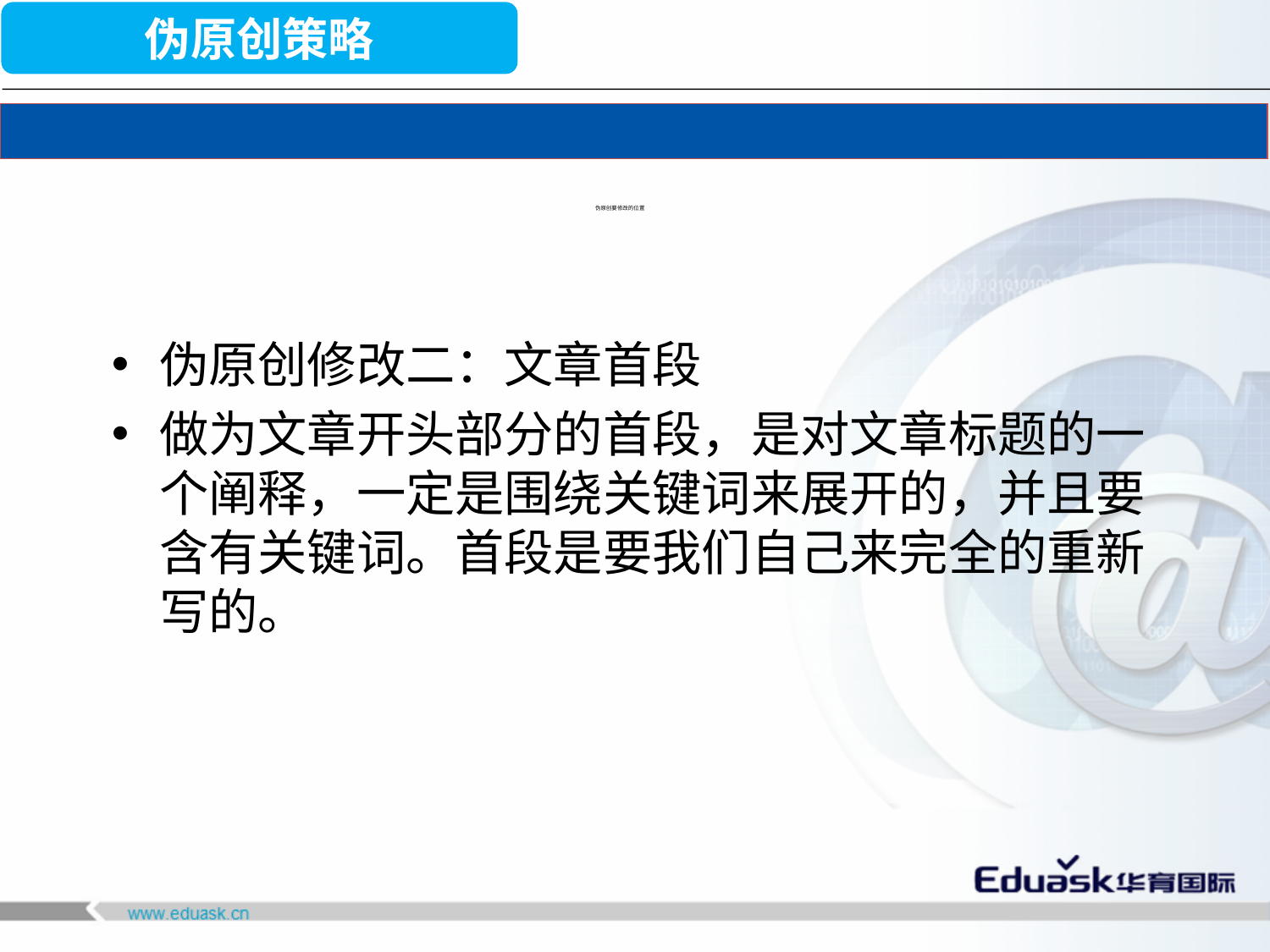

伪原创策略

# 伪原创要修改的位置
伪原创修改二：文章首段
做为文章开头部分的首段，是对文章标题的一个阐释，一定是围绕关键词来展开的，并且要含有关键词。首段是要我们自己来完全的重新写的。